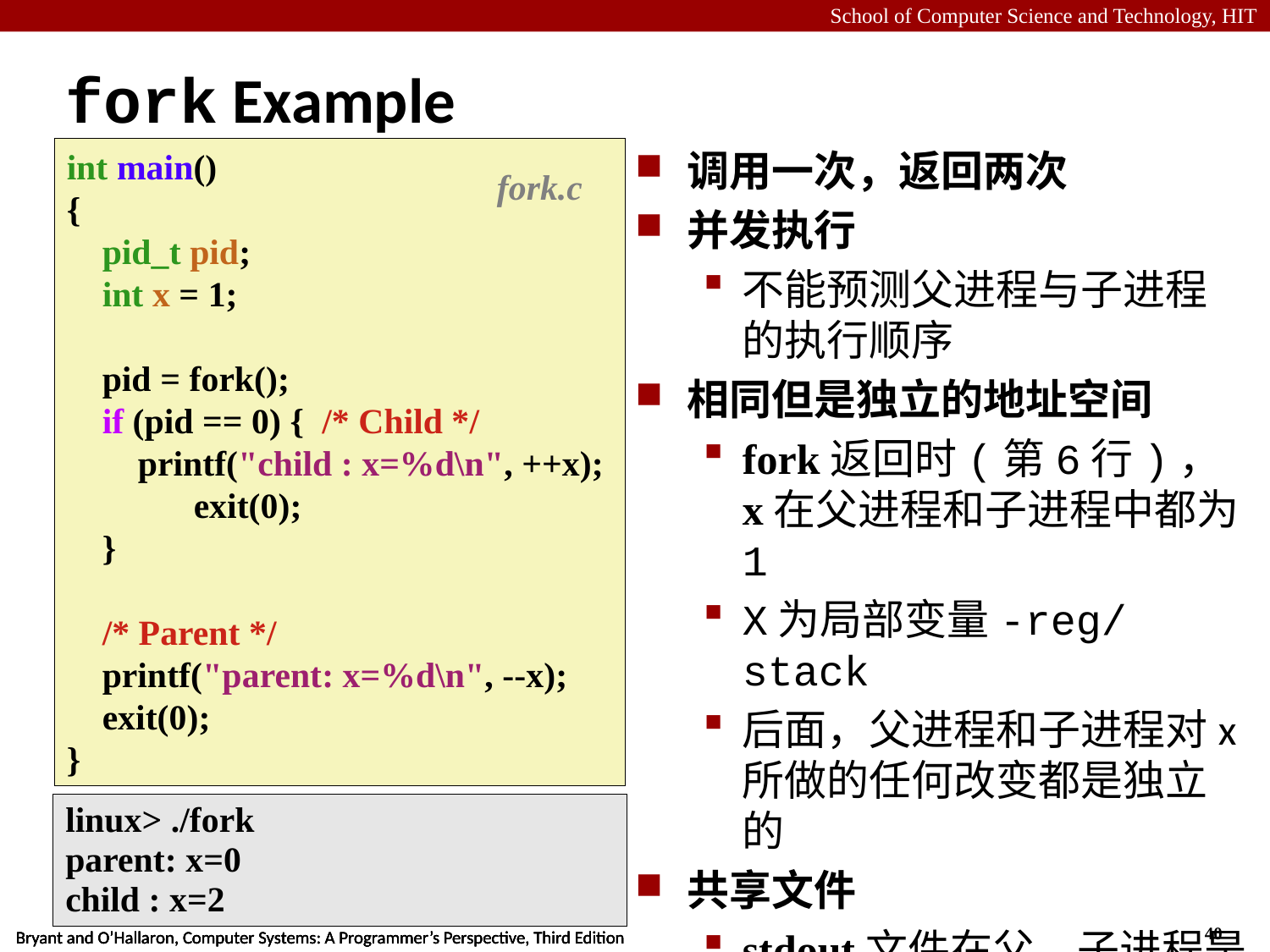

# fork Example
int main()
{
    pid_t pid;
    int x = 1;

    pid = fork();
    if (pid == 0) {  /* Child */
        printf("child : x=%d\n", ++x);
	exit(0);
    }

    /* Parent */
    printf("parent: x=%d\n", --x);
    exit(0);
}
调用一次，返回两次
并发执行
不能预测父进程与子进程的执行顺序
相同但是独立的地址空间
fork返回时(第6行)，x在父进程和子进程中都为1
X为局部变量-reg/stack
后面，父进程和子进程对x所做的任何改变都是独立的
共享文件
stdout文件在父、子进程是相同的
fork.c
linux> ./fork
parent: x=0
child : x=2